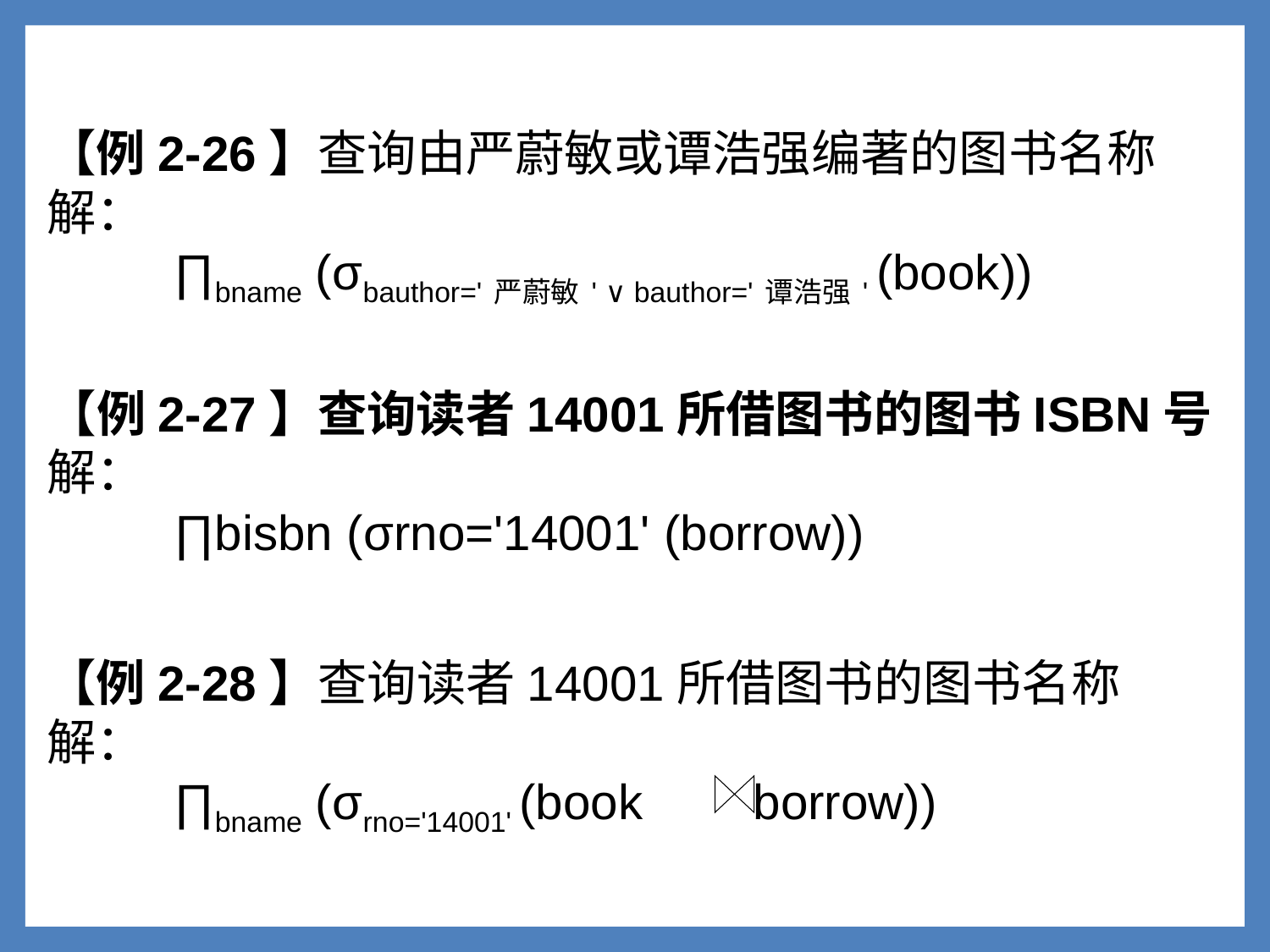

【例2-26】查询由严蔚敏或谭浩强编著的图书名称
解：
	∏bname (σbauthor='严蔚敏' ∨ bauthor='谭浩强' (book))

1

【例2-27】查询读者14001所借图书的图书ISBN号
解：
	∏bisbn (σrno='14001' (borrow))
【例2-28】查询读者14001所借图书的图书名称
解：
	∏bname (σrno='14001' (book        borrow))